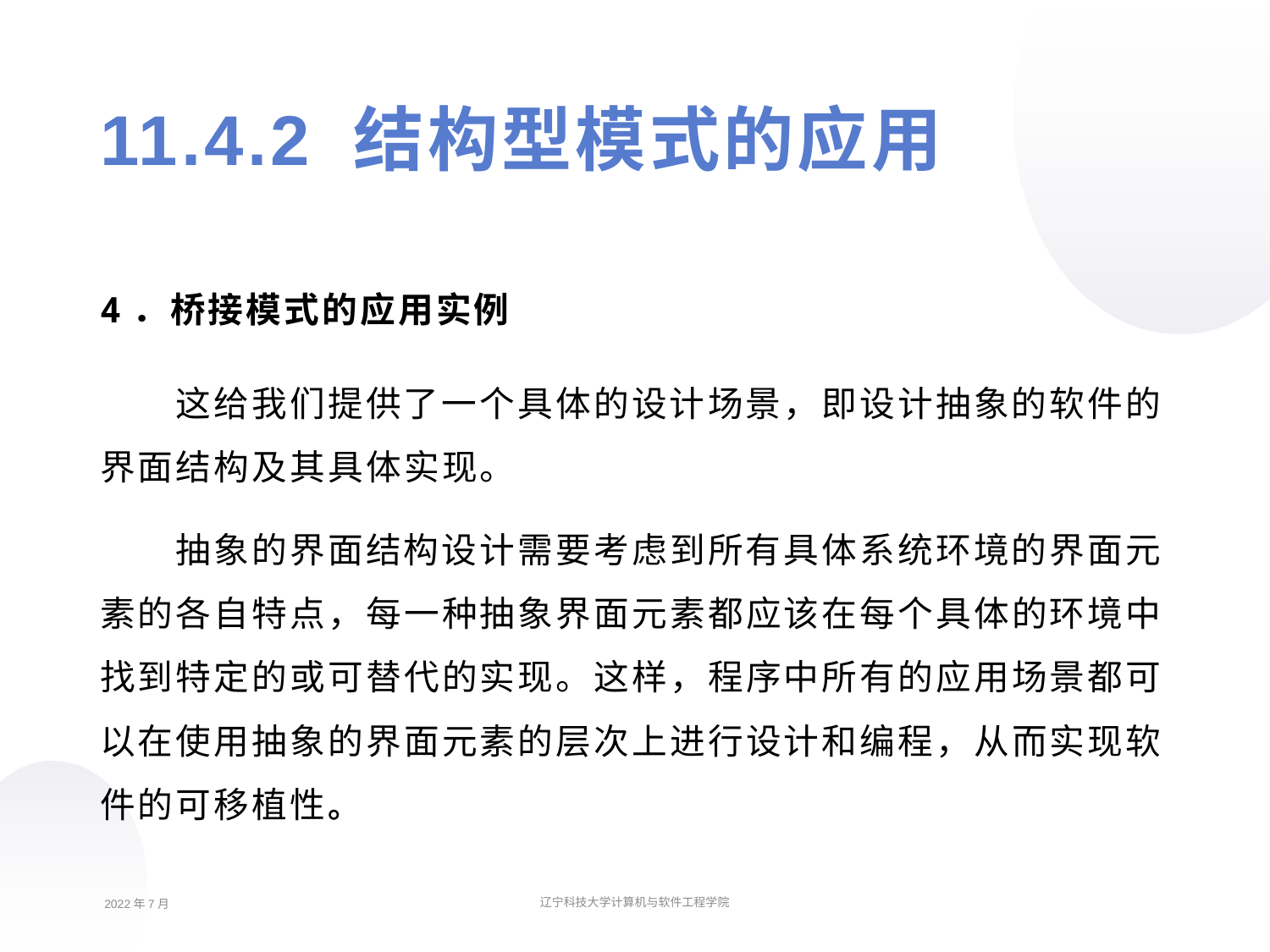

11.4.2 结构型模式的应用
4．桥接模式的应用实例
这给我们提供了一个具体的设计场景，即设计抽象的软件的界面结构及其具体实现。
抽象的界面结构设计需要考虑到所有具体系统环境的界面元素的各自特点，每一种抽象界面元素都应该在每个具体的环境中找到特定的或可替代的实现。这样，程序中所有的应用场景都可以在使用抽象的界面元素的层次上进行设计和编程，从而实现软件的可移植性。

2022年7月
辽宁科技大学计算机与软件工程学院
100